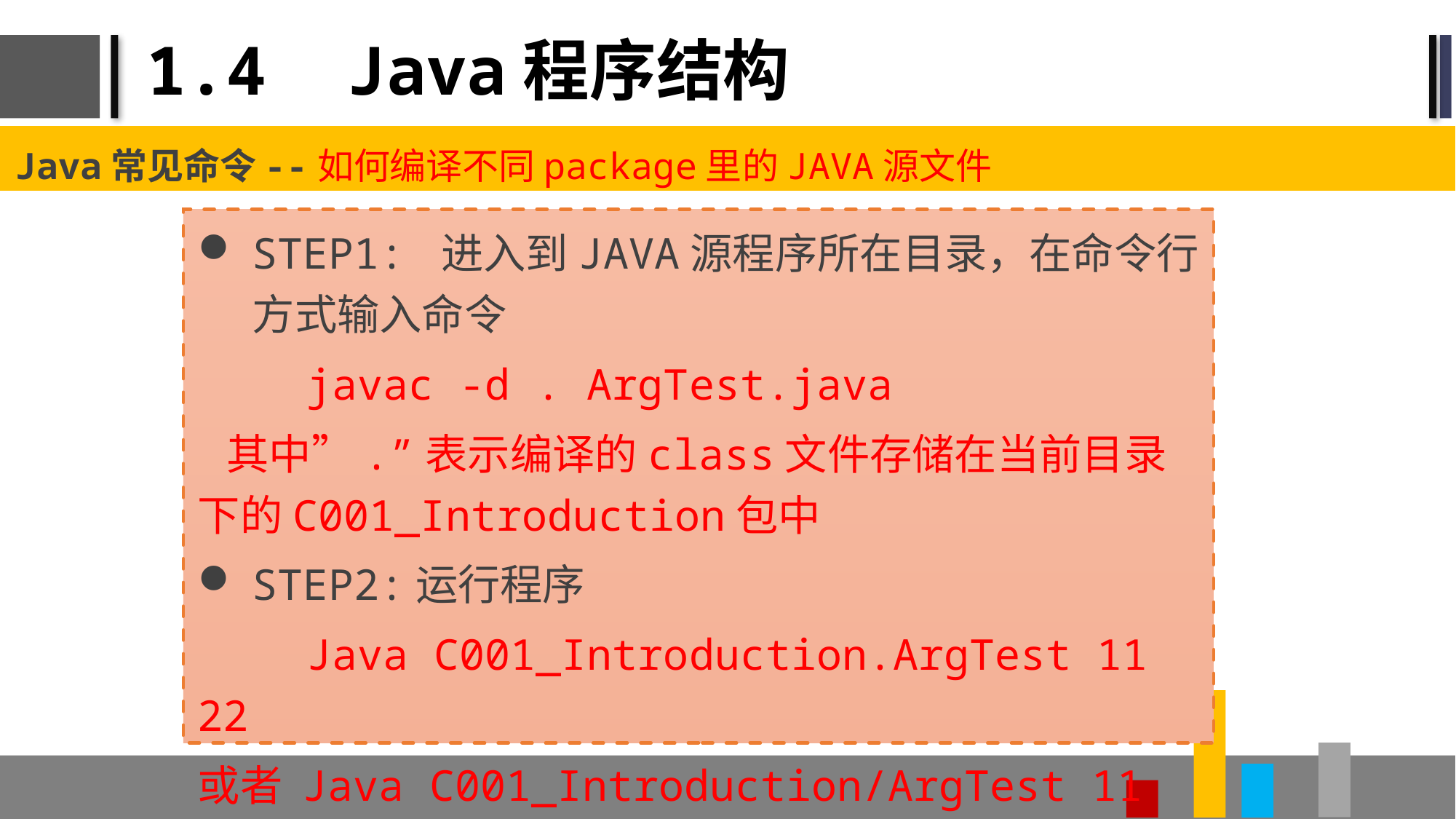

# 1.4  Java程序结构

Java常见命令--如何编译不同package里的JAVA源文件

STEP1: 进入到JAVA源程序所在目录，在命令行方式输入命令
	javac -d . ArgTest.java
  其中”.”表示编译的class文件存储在当前目录下的C001_Introduction包中
STEP2:运行程序
	Java C001_Introduction.ArgTest 11 22
或者 Java C001_Introduction/ArgTest 11 22